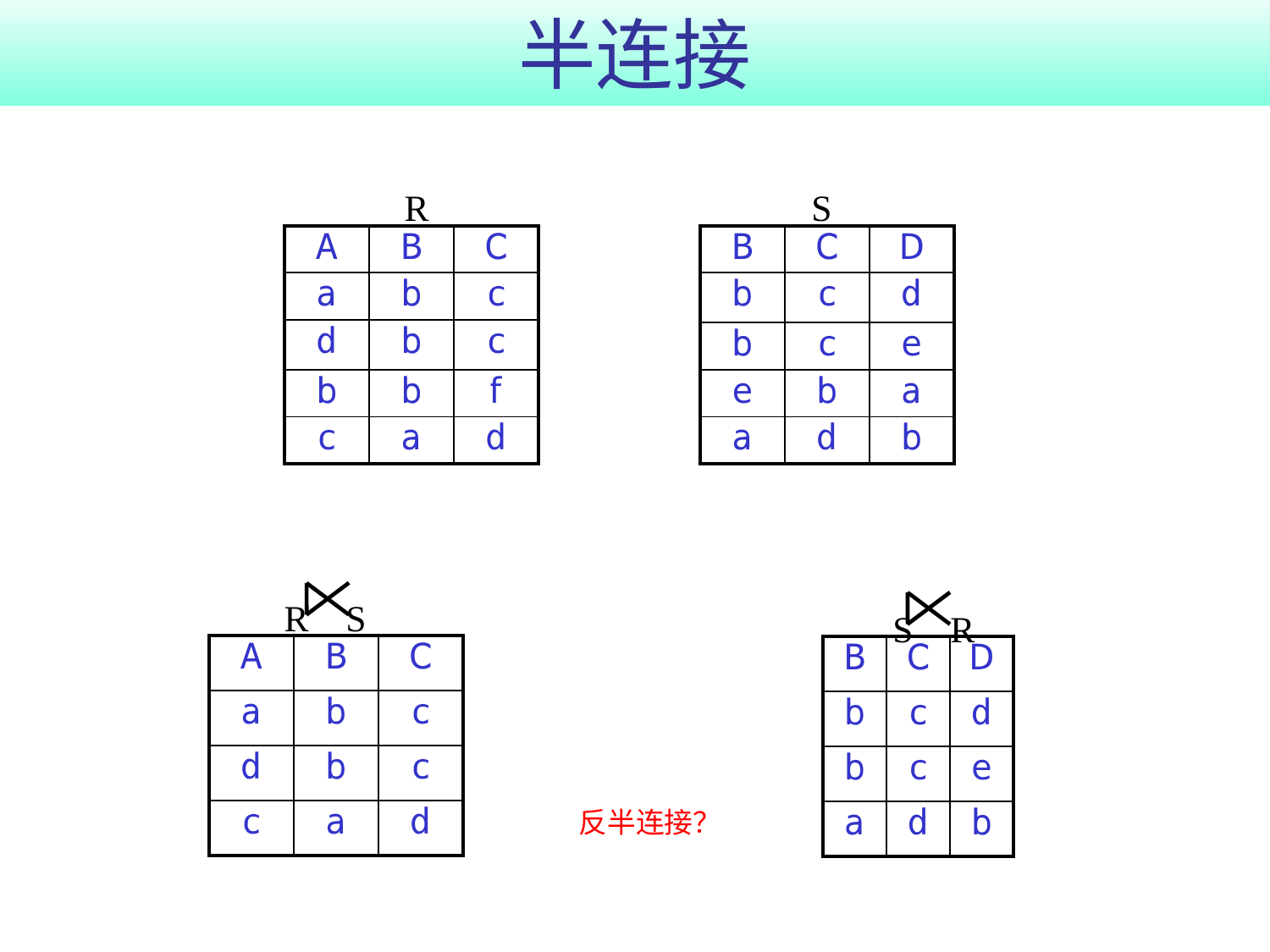

# 半连接
R
S
| A | B | C |
| --- | --- | --- |
| a | b | c |
| d | b | c |
| b | b | f |
| c | a | d |
| B | C | D |
| --- | --- | --- |
| b | c | d |
| b | c | e |
| e | b | a |
| a | d | b |
R    S
S    R

| A | B | C |
| --- | --- | --- |
| a | b | c |
| d | b | c |
| c | a | d |
| B | C | D |
| --- | --- | --- |
| b | c | d |
| b | c | e |
| a | d | b |
反半连接？